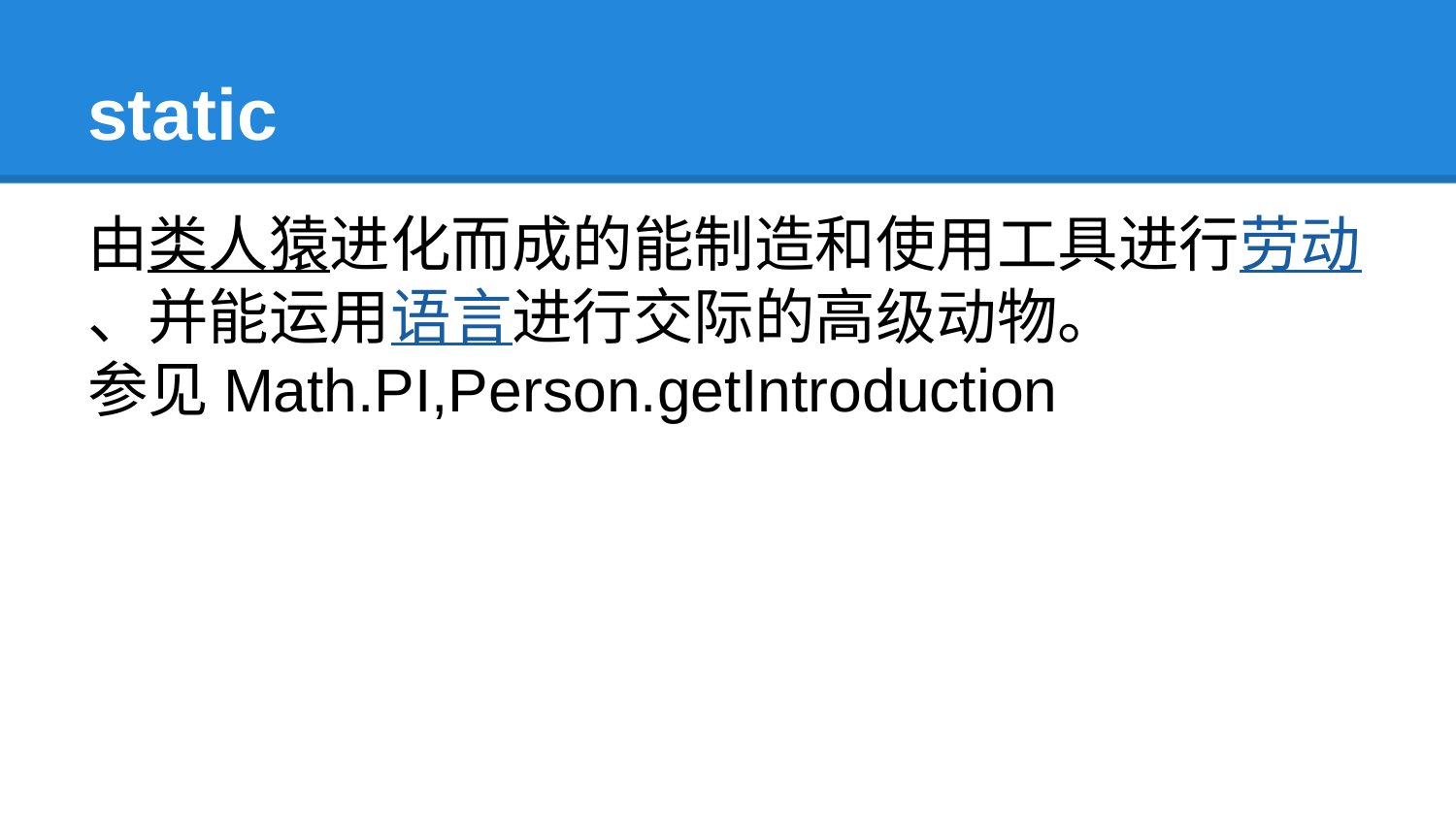

# static
由类人猿进化而成的能制造和使用工具进行劳动、并能运用语言进行交际的高级动物。
参见Math.PI,Person.getIntroduction